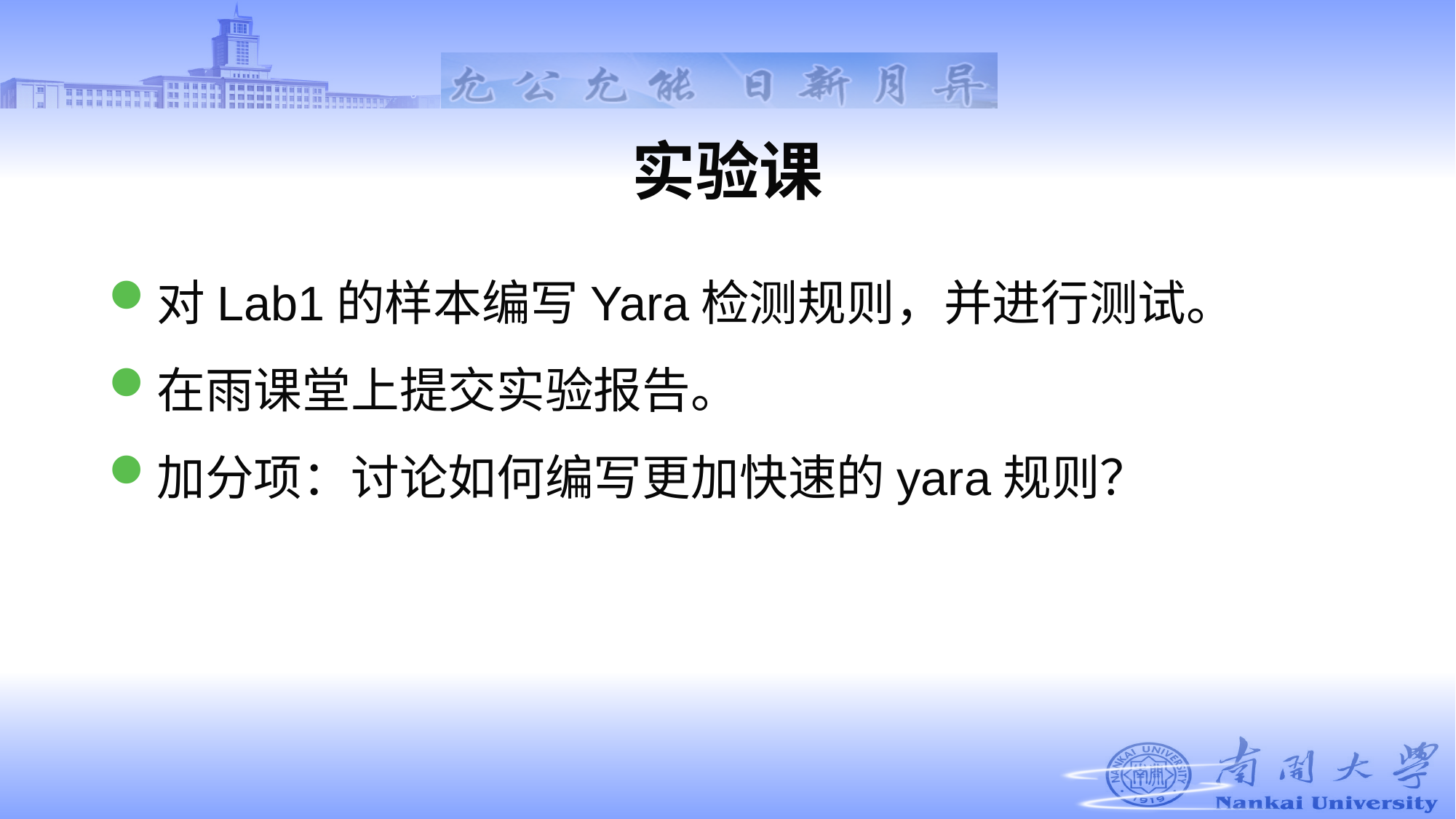

# 实验课
对Lab1的样本编写Yara检测规则，并进行测试。
在雨课堂上提交实验报告。
加分项：讨论如何编写更加快速的yara规则？